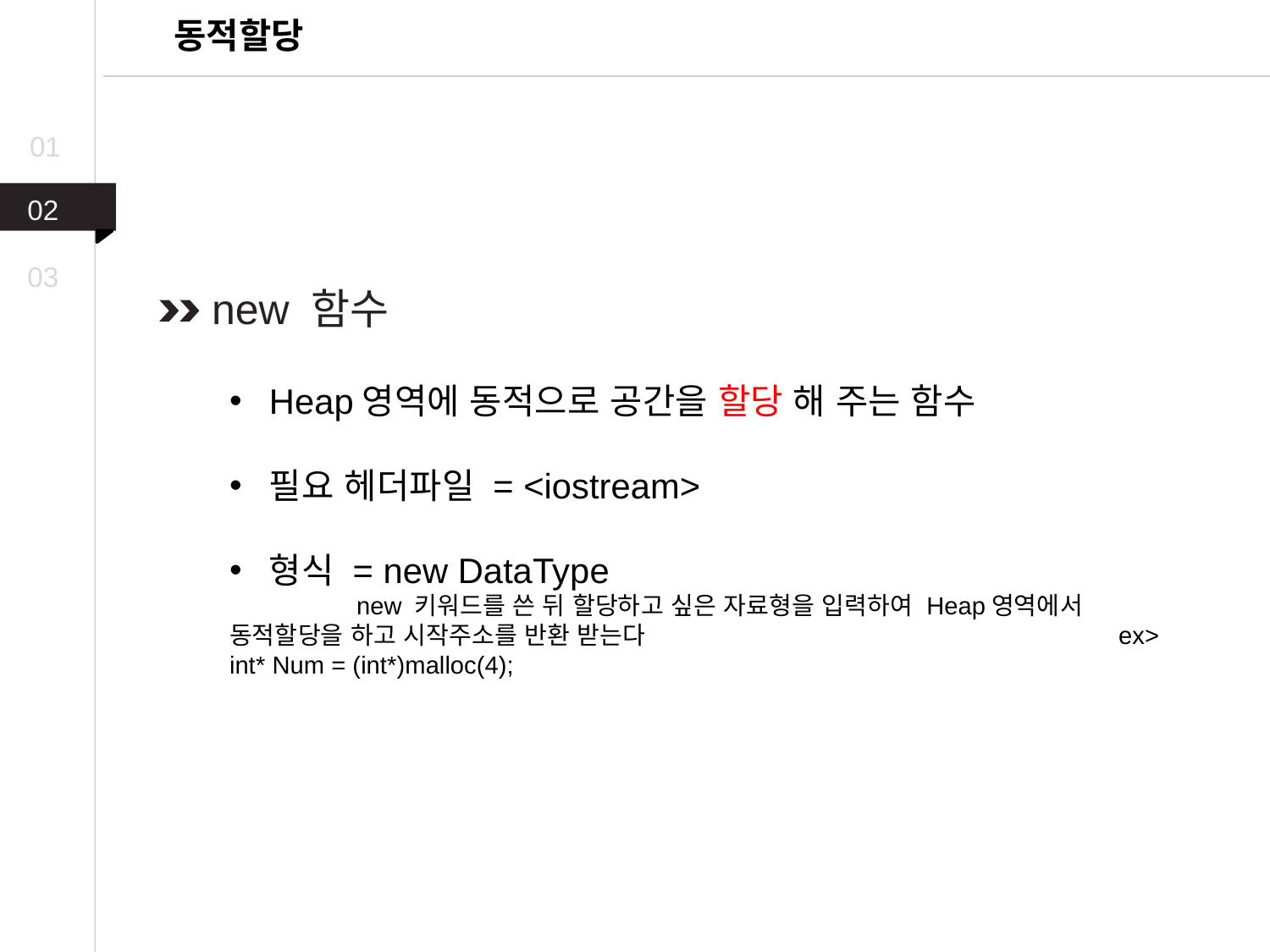

동적할당
01

02

03
new 함수

Heap영역에 동적으로 공간을 할당 해 주는 함수

필요 헤더파일 = <iostream>

형식 = new DataType
	new 키워드를 쓴 뒤 할당하고 싶은 자료형을 입력하여 Heap영역에서   	동적할당을 하고 시작주소를 반환 받는다				ex> int* Num = (int*)malloc(4);